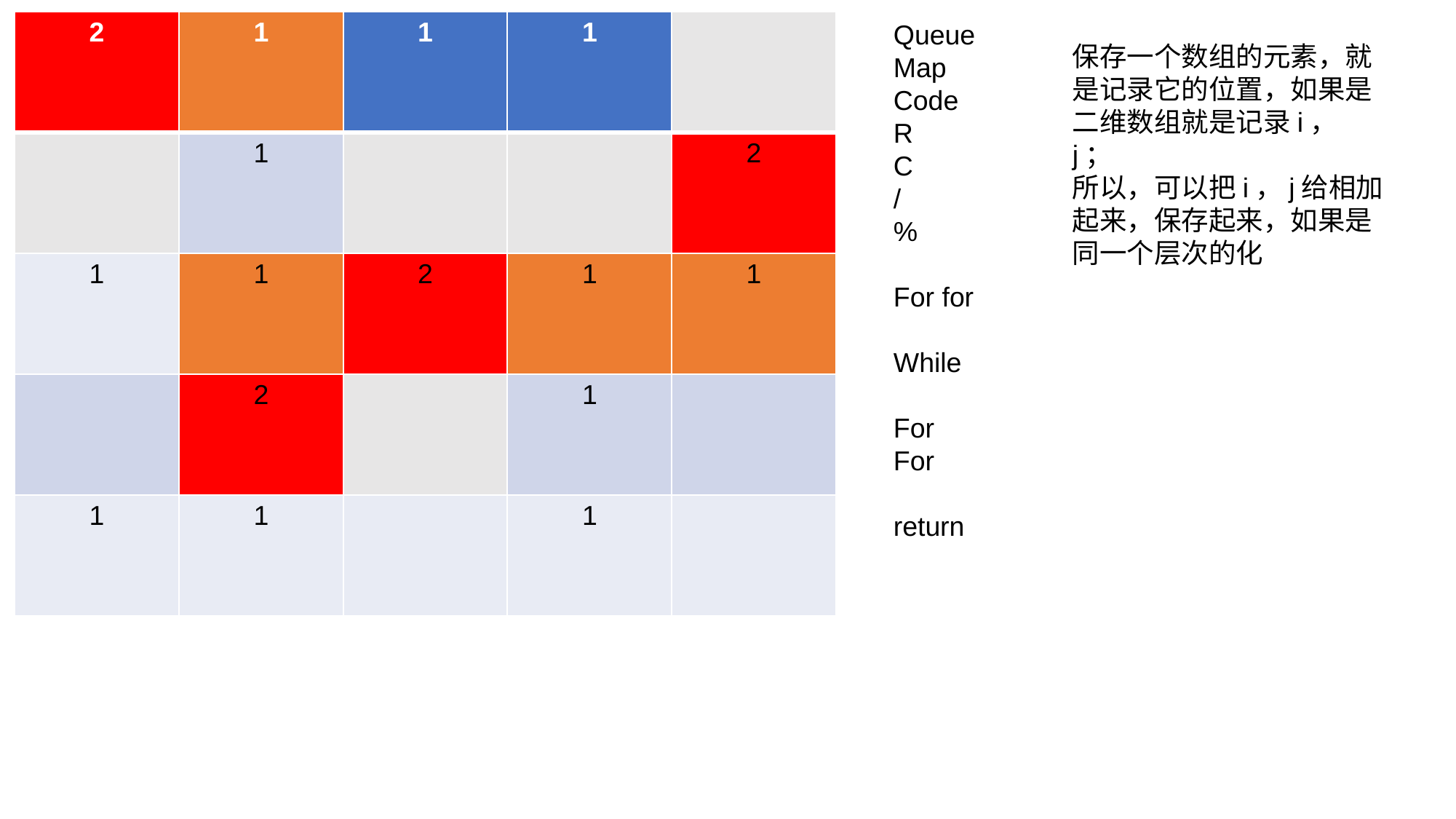

| 2 | 1 | 1 | 1 |  |
| --- | --- | --- | --- | --- |
|  | 1 |  |  | 2 |
| 1 | 1 | 2 | 1 | 1 |
|  | 2 |  | 1 |  |
| 1 | 1 |  | 1 |  |
Queue
Map
Code
R
C
/
%

For for

While

For
For

return

保存一个数组的元素，就是记录它的位置，如果是二维数组就是记录i， j；
所以，可以把i，j给相加起来，保存起来，如果是同一个层次的化